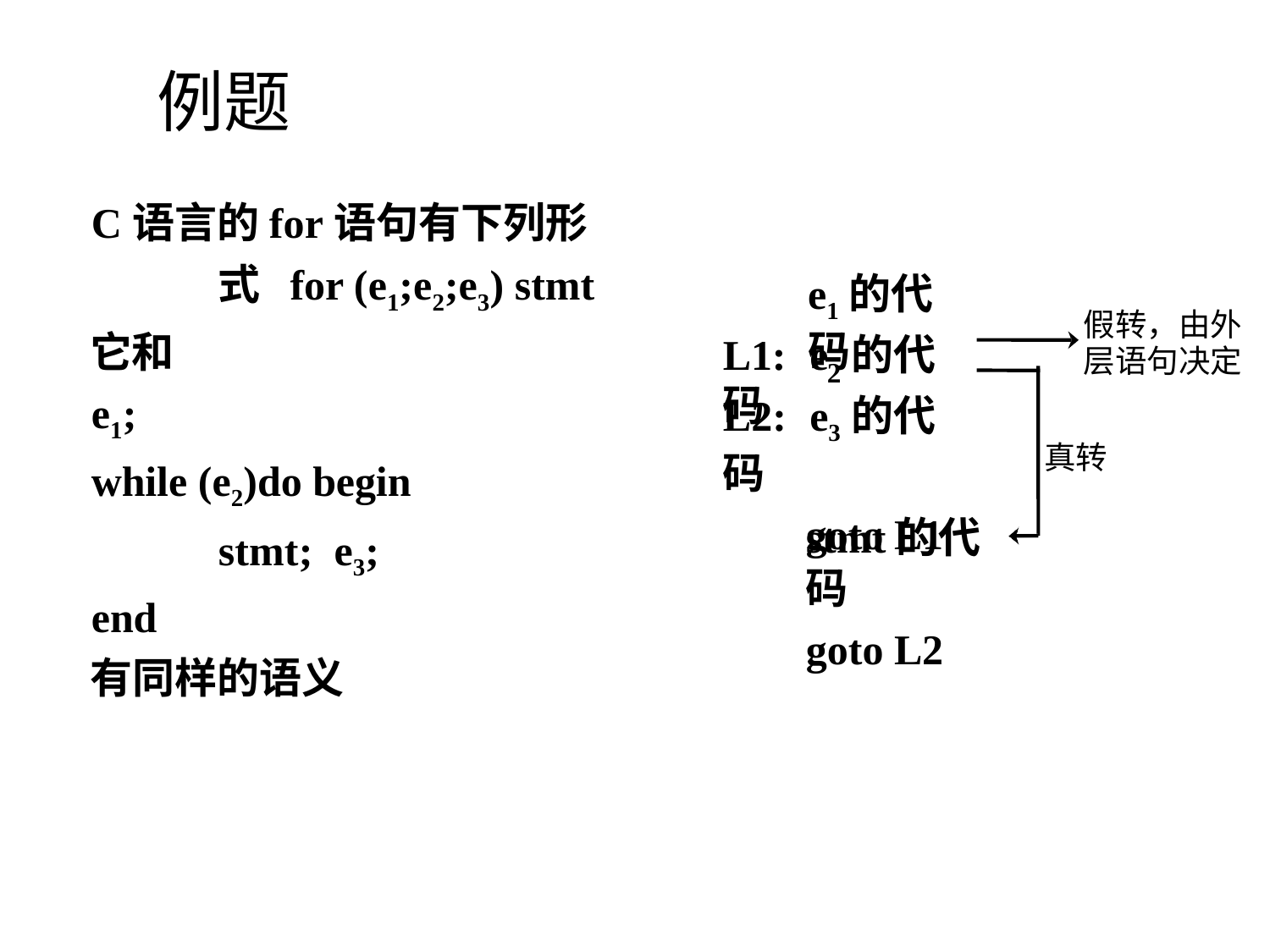

# 例题
C语言的for语句有下列形式  for (e1;e2;e3) stmt
它和
e1;
while (e2)do begin
stmt;  e3;
end
有同样的语义
e1的代码
假转，由外 层语句决定
L1:	e 的代码

2
L2:	e3的代码
goto L1

真转
stmt的代码
goto L2

36